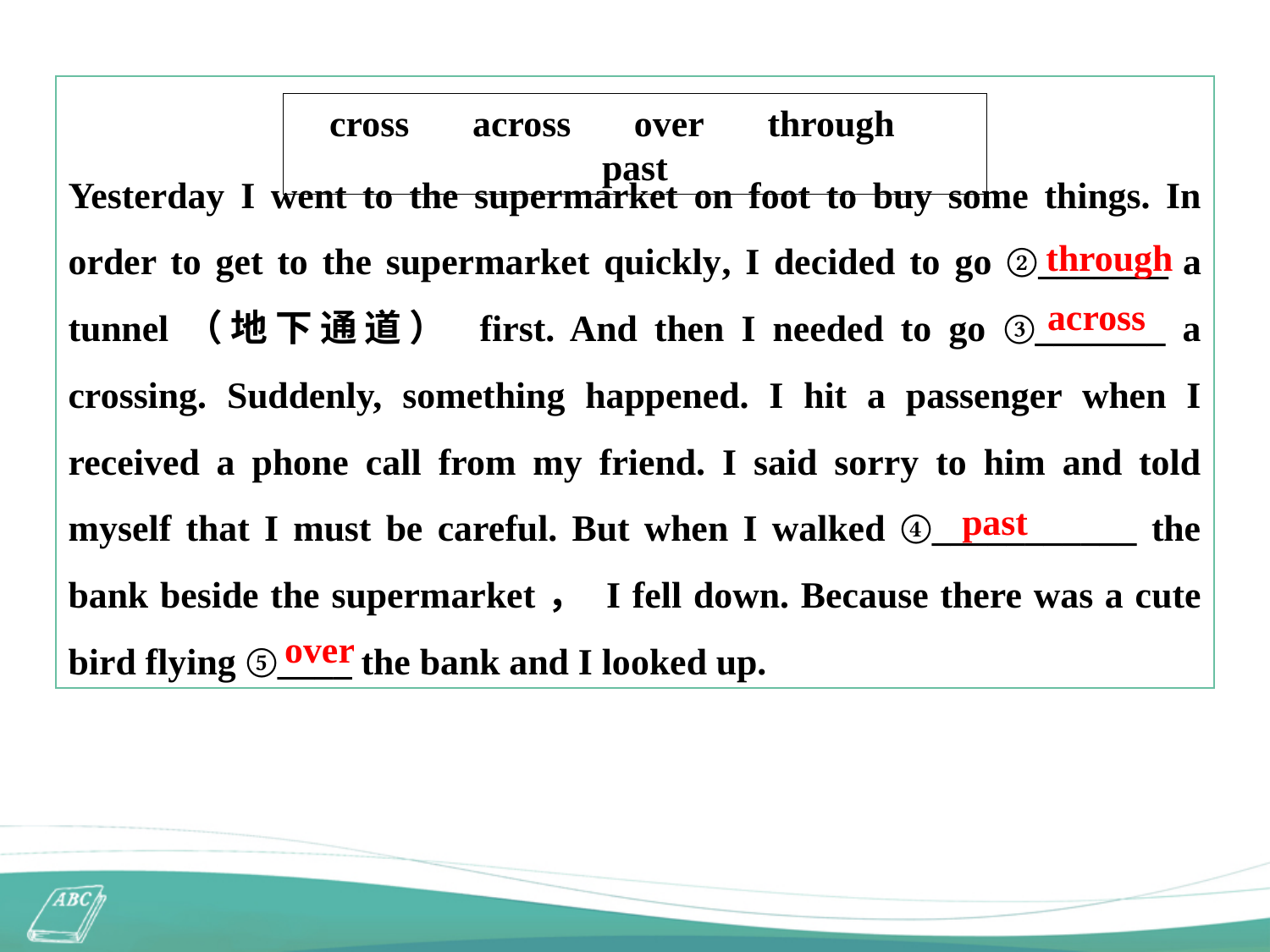

#

Yesterday I went to the supermarket on foot to buy some things. In order to get to the supermarket quickly, I decided to go ②_______ a tunnel（地下通道） first. And then I needed to go ③_______ a crossing. Suddenly, something happened. I hit a passenger when I received a phone call from my friend. I said sorry to him and told myself that I must be careful. But when I walked ④___________ the bank beside the supermarket， I fell down. Because there was a cute bird flying ⑤____ the bank and I looked up.
cross　 across　 over　 through　 past
through
across
past
over